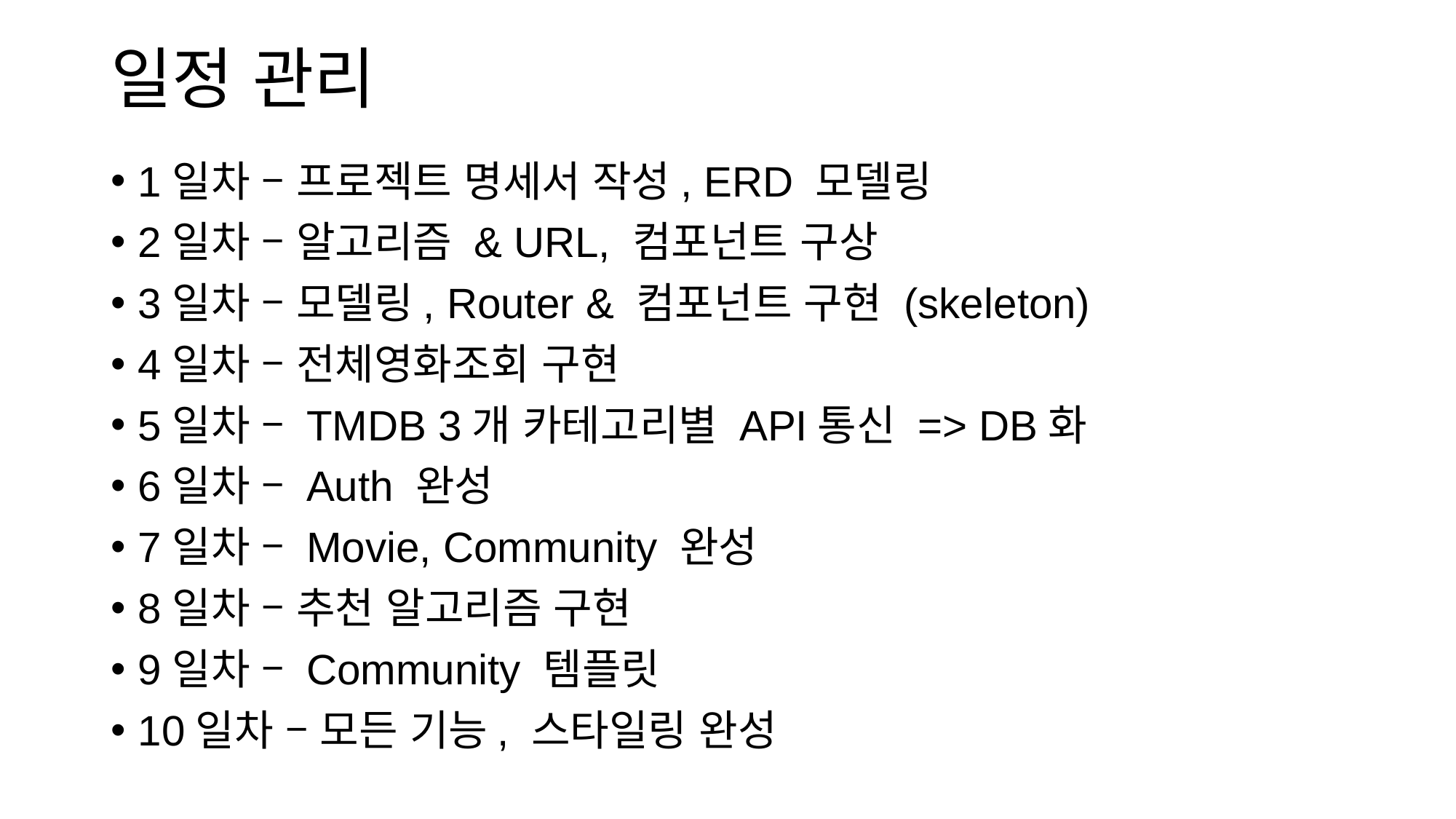

# 일정 관리
1일차 – 프로젝트 명세서 작성, ERD 모델링
2일차 – 알고리즘 & URL, 컴포넌트 구상
3일차 – 모델링, Router & 컴포넌트 구현 (skeleton)
4일차 – 전체영화조회 구현
5일차 – TMDB 3개 카테고리별 API통신 => DB화
6일차 – Auth 완성
7일차 – Movie, Community 완성
8일차 – 추천 알고리즘 구현
9일차 – Community 템플릿
10일차 – 모든 기능, 스타일링 완성